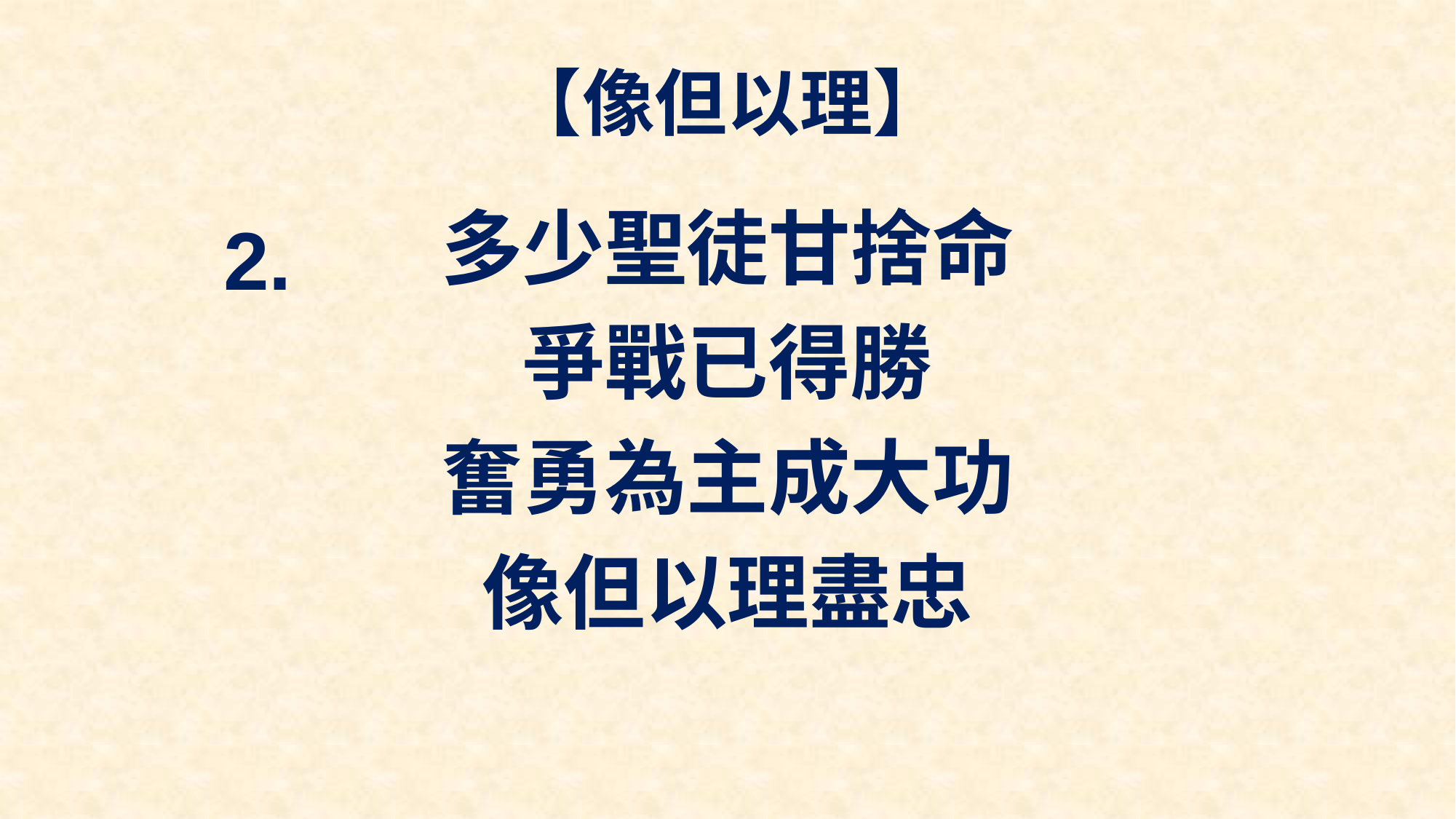

# 【像但以理】
多少聖徒甘捨命
爭戰已得勝
奮勇為主成大功
像但以理盡忠
2.